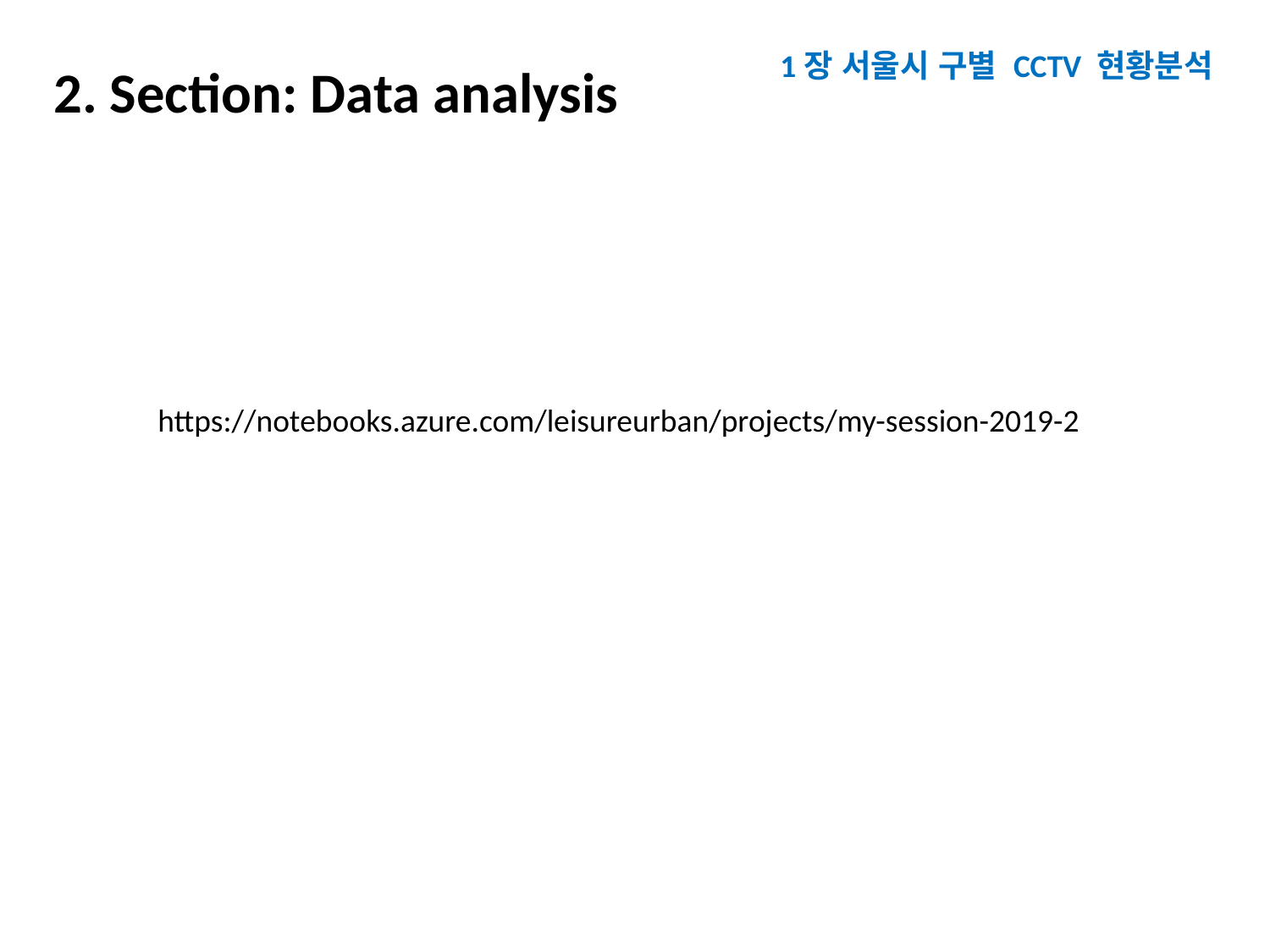

1장 서울시 구별 CCTV 현황분석
2. Section: Data analysis
https://notebooks.azure.com/leisureurban/projects/my-session-2019-2